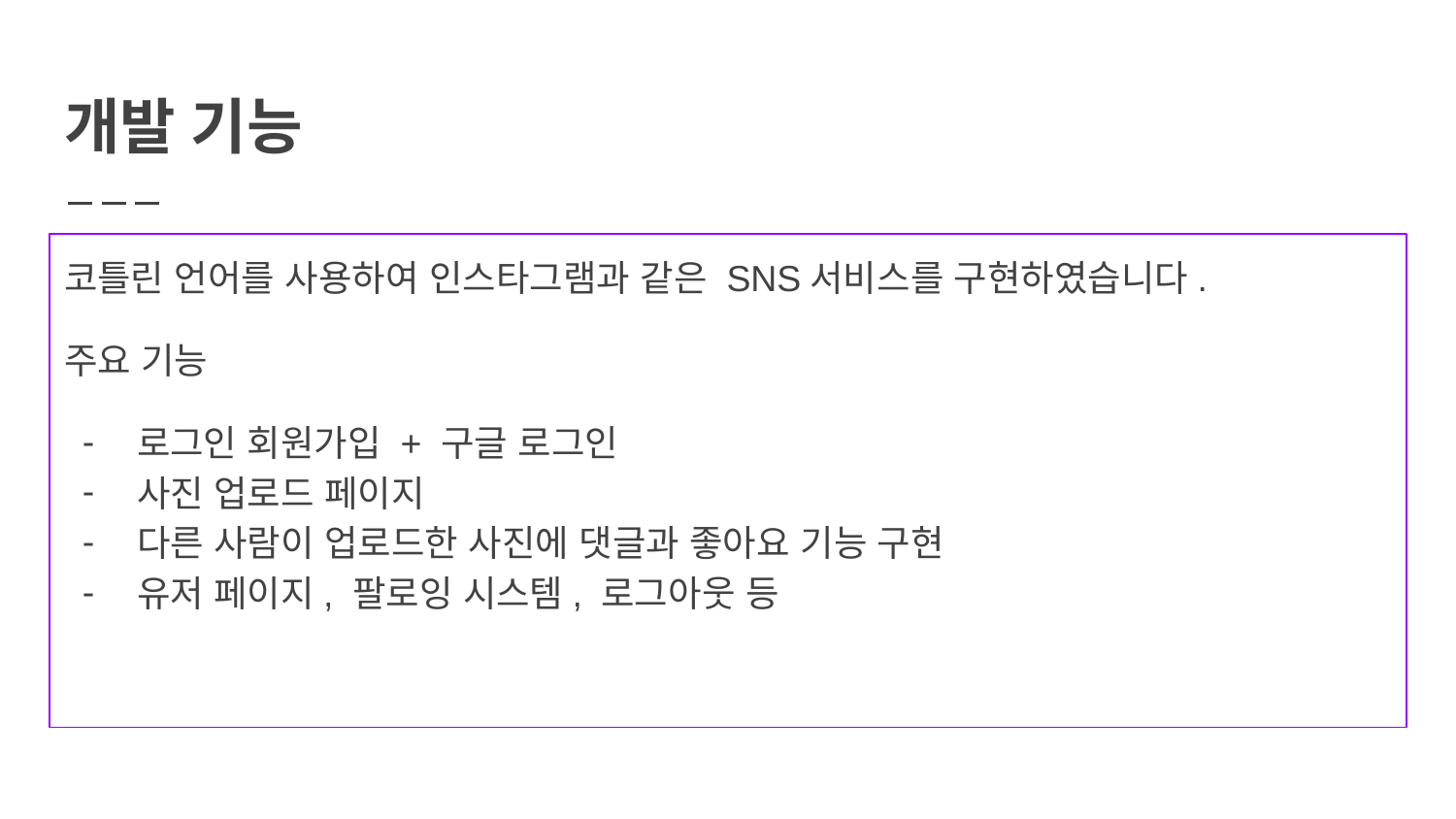

# 개발 기능
코틀린 언어를 사용하여 인스타그램과 같은 SNS서비스를 구현하였습니다.
주요 기능
로그인 회원가입 + 구글 로그인
사진 업로드 페이지
다른 사람이 업로드한 사진에 댓글과 좋아요 기능 구현
유저 페이지, 팔로잉 시스템, 로그아웃 등